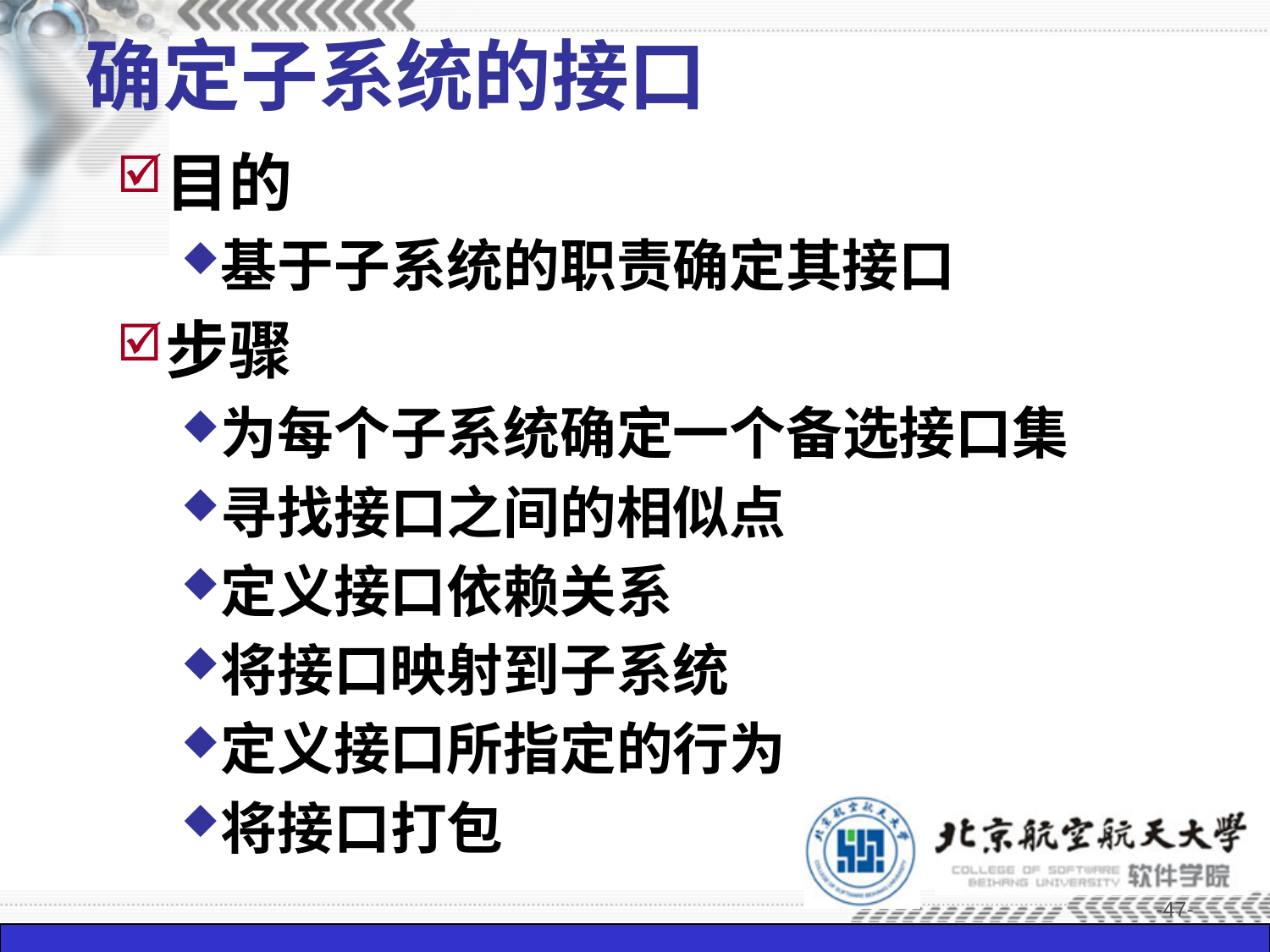

# 确定子系统的接口
目的
基于子系统的职责确定其接口
步骤
为每个子系统确定一个备选接口集
寻找接口之间的相似点
定义接口依赖关系
将接口映射到子系统
定义接口所指定的行为
将接口打包
-47-